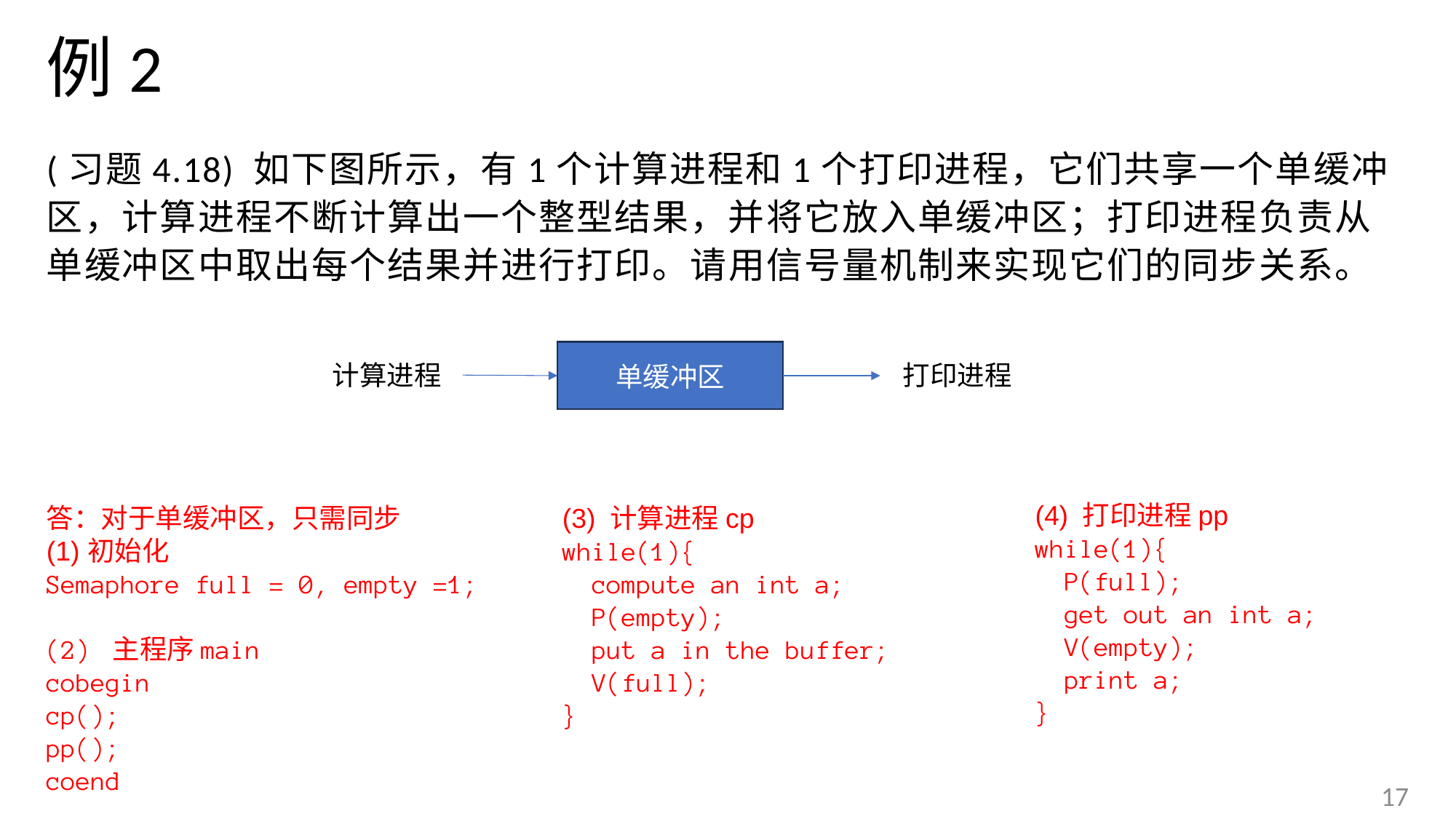

# 例2
(习题4.18) 如下图所示，有1个计算进程和1个打印进程，它们共享一个单缓冲区，计算进程不断计算出一个整型结果，并将它放入单缓冲区；打印进程负责从单缓冲区中取出每个结果并进行打印。请用信号量机制来实现它们的同步关系。
单缓冲区
计算进程
打印进程
(4) 打印进程pp
while(1){
  P(full);
  get out an int a;
  V(empty);
  print a;
}
答：对于单缓冲区，只需同步
初始化
Semaphore full = 0, empty =1;

(2) 主程序main
cobegin
cp();
pp();
coend
(3) 计算进程cp
while(1){
  compute an int a;
  P(empty);
  put a in the buffer;
  V(full);
}
17